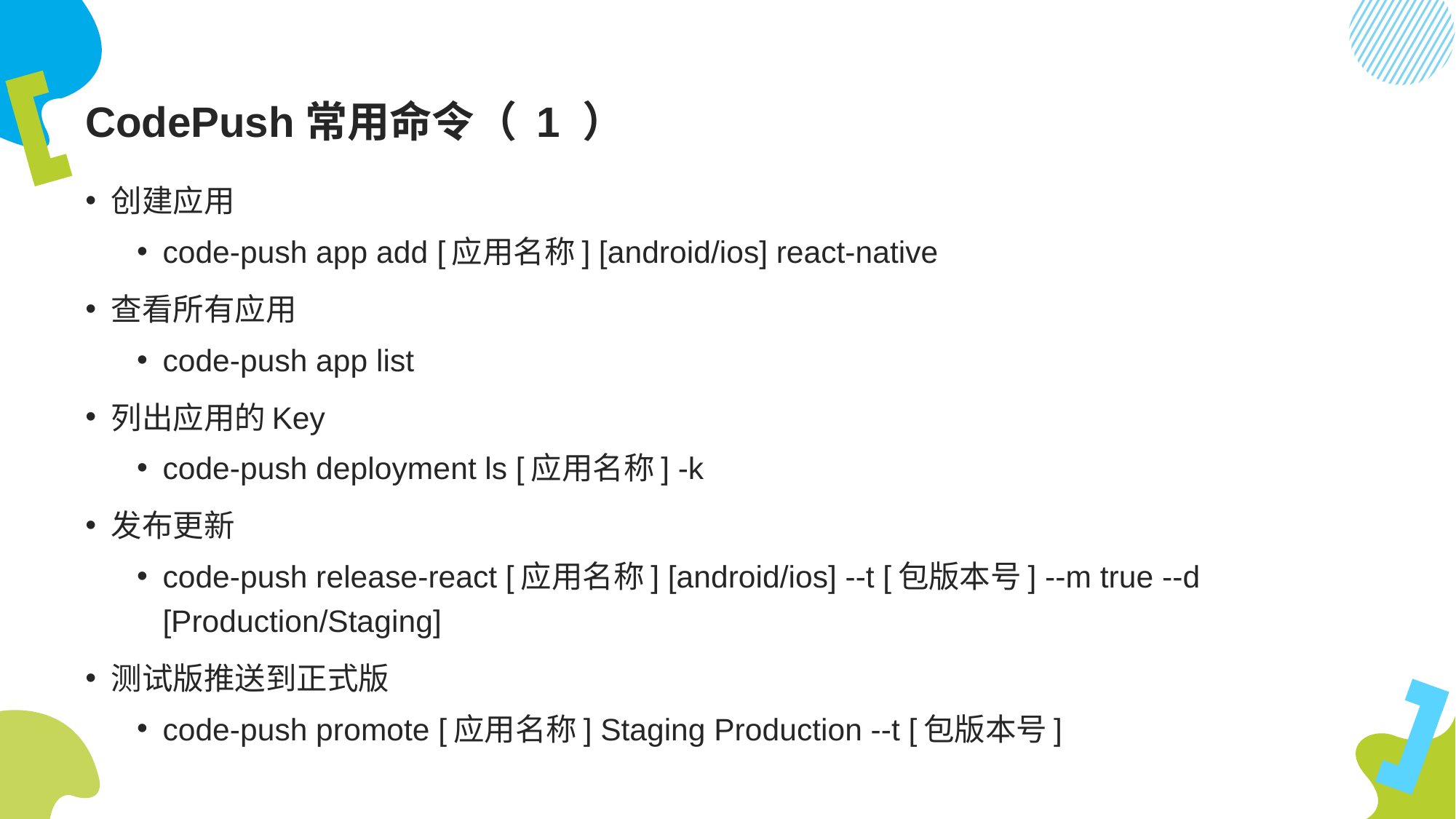

# CodePush常用命令（ 1 ）
创建应用
code-push app add [应用名称] [android/ios] react-native
查看所有应用
code-push app list
列出应用的Key
code-push deployment ls [应用名称] -k
发布更新
code-push release-react [应用名称] [android/ios] --t [包版本号] --m true --d [Production/Staging]
测试版推送到正式版
code-push promote [应用名称] Staging Production --t [包版本号]